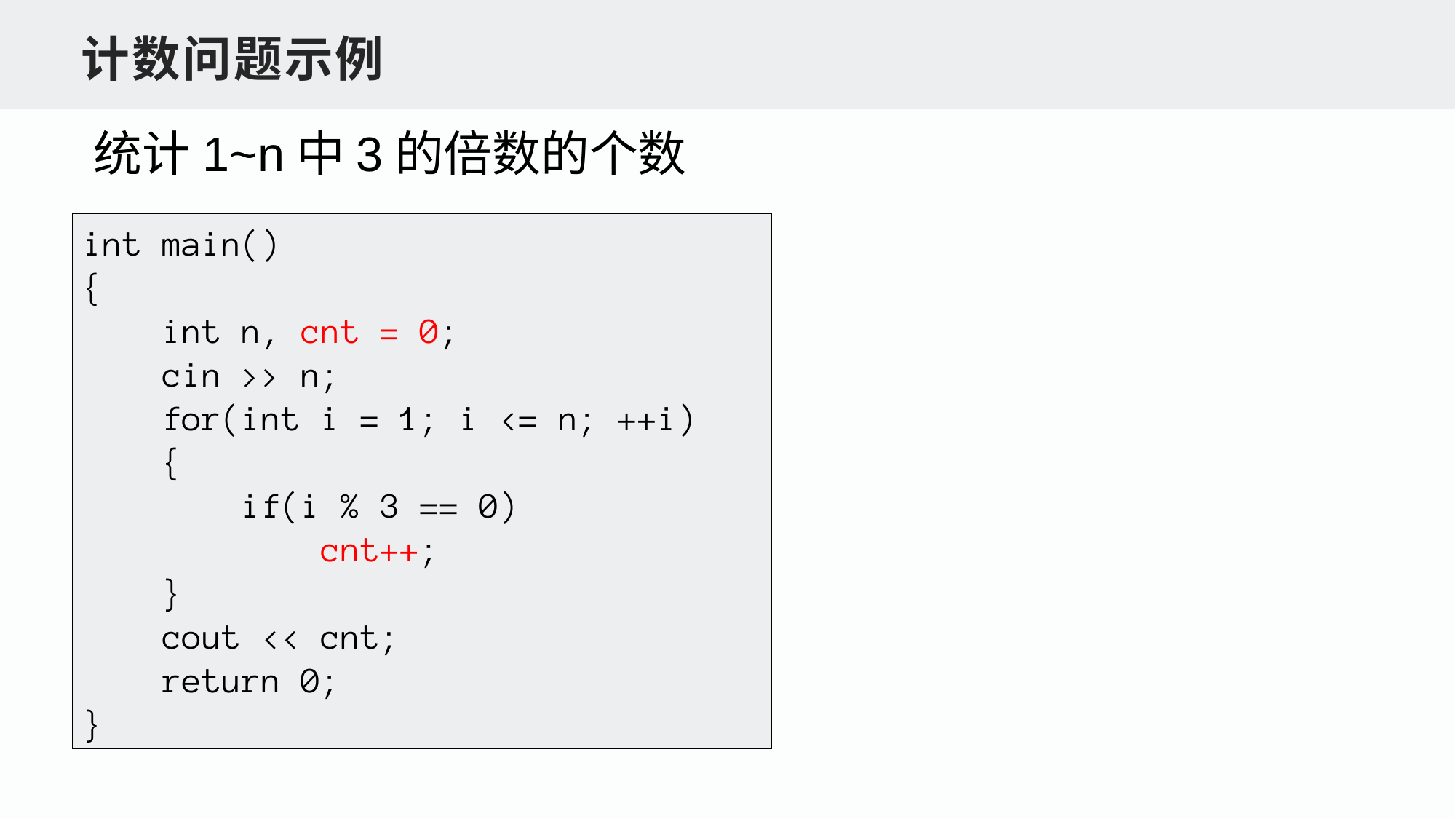

计数问题示例
统计1~n中3的倍数的个数
int main()
{
    int n, cnt = 0;
    cin >> n;
    for(int i = 1; i <= n; ++i)
    {
        if(i % 3 == 0)
            cnt++;
    }
    cout << cnt;
    return 0;
}